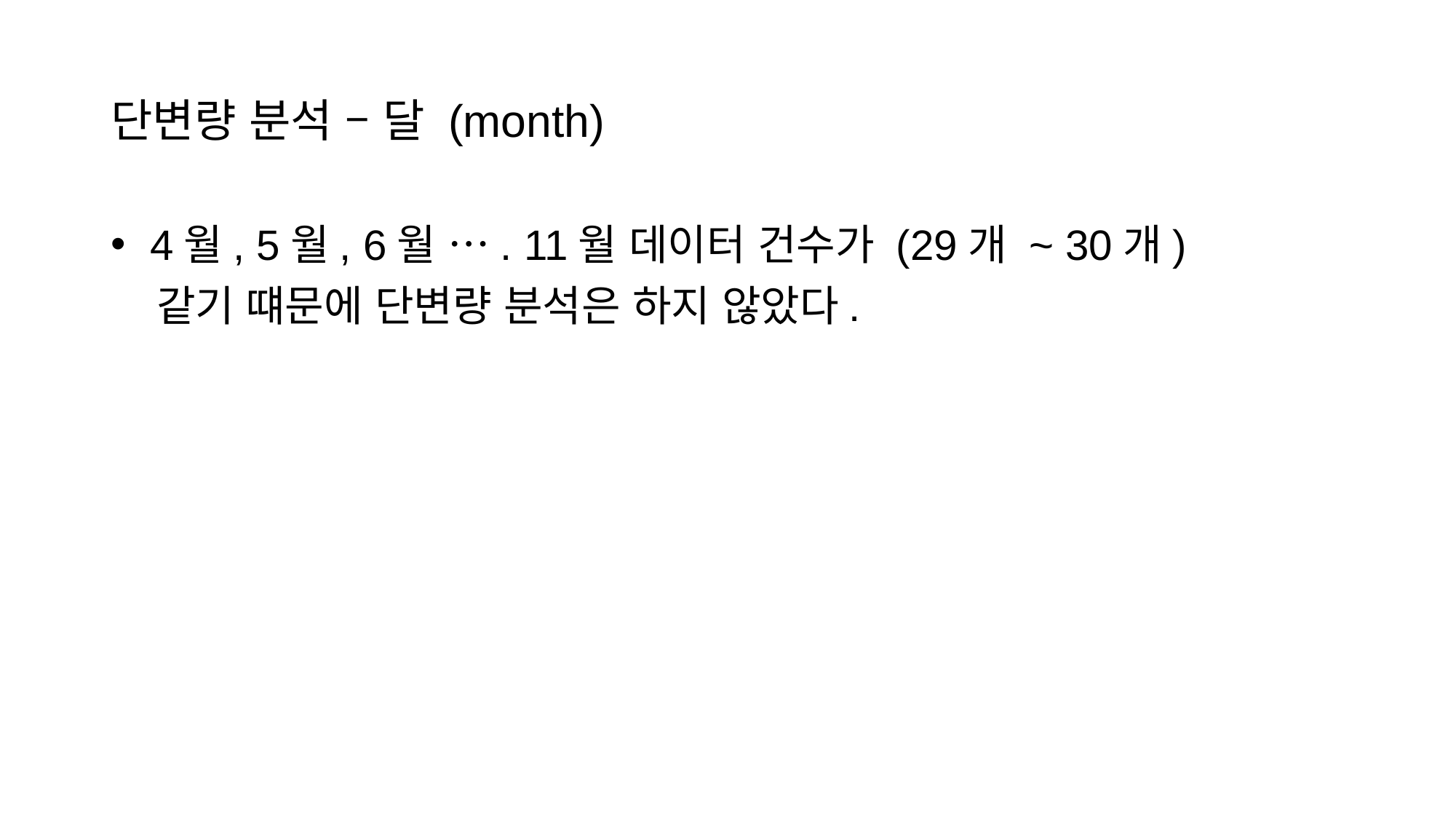

# 단변량 분석 – 달 (month)
 4월, 5월, 6월 …. 11월 데이터 건수가 (29개 ~ 30개)
   같기 떄문에 단변량 분석은 하지 않았다.